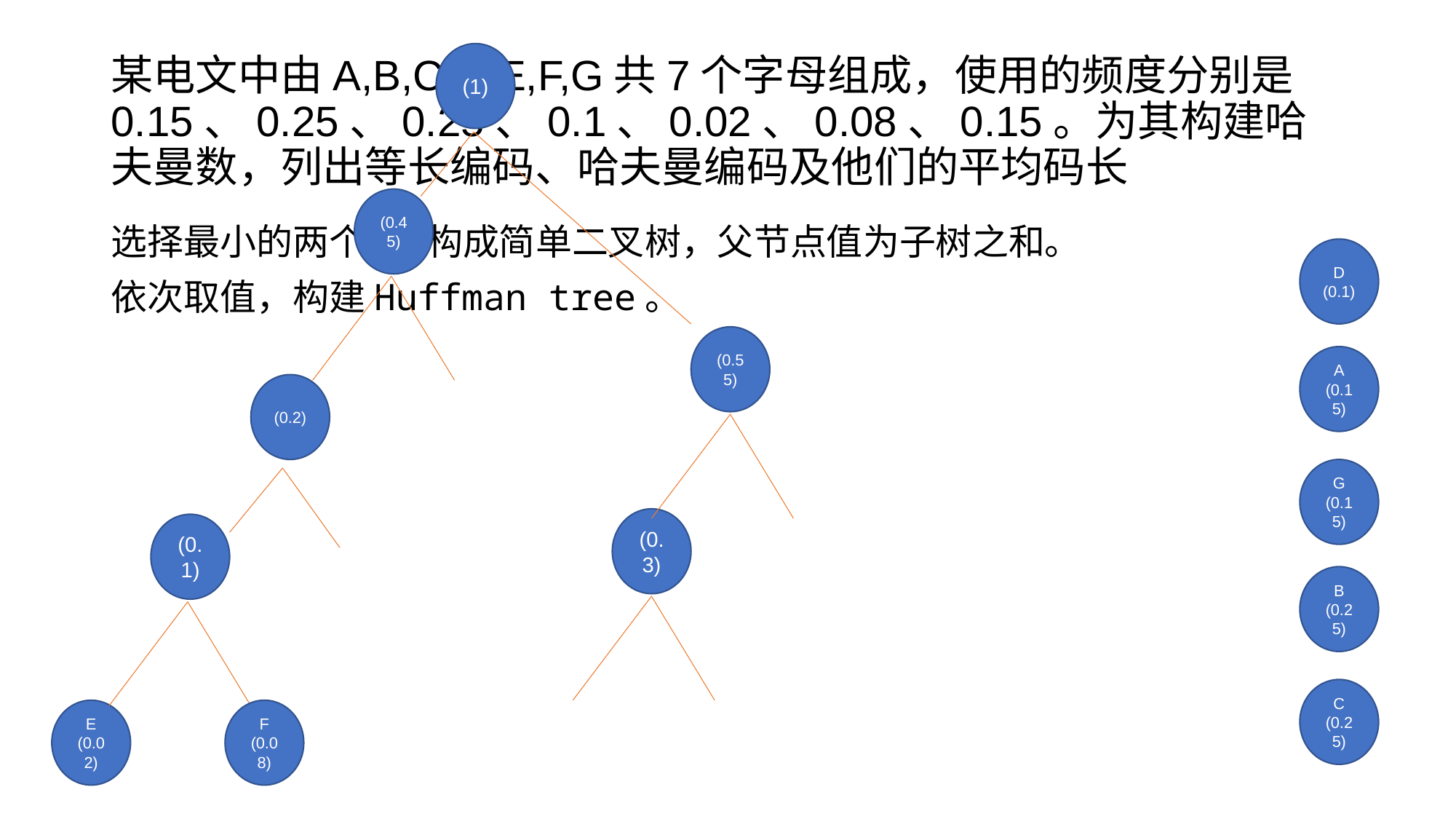

# 某电文中由A,B,C,D,E,F,G共7个字母组成，使用的频度分别是0.15、0.25、0.25、0.1、0.02、0.08、0.15。为其构建哈夫曼数，列出等长编码、哈夫曼编码及他们的平均码长
(1)
(0.45)
选择最小的两个节点构成简单二叉树，父节点值为子树之和。
D
(0.1)
依次取值，构建Huffman tree。
(0.55)
A
(0.15)
(0.2)
G
(0.15)
(0.3)
(0.1)
B
(0.25)
C
(0.25)
E
(0.02)
F
(0.08)